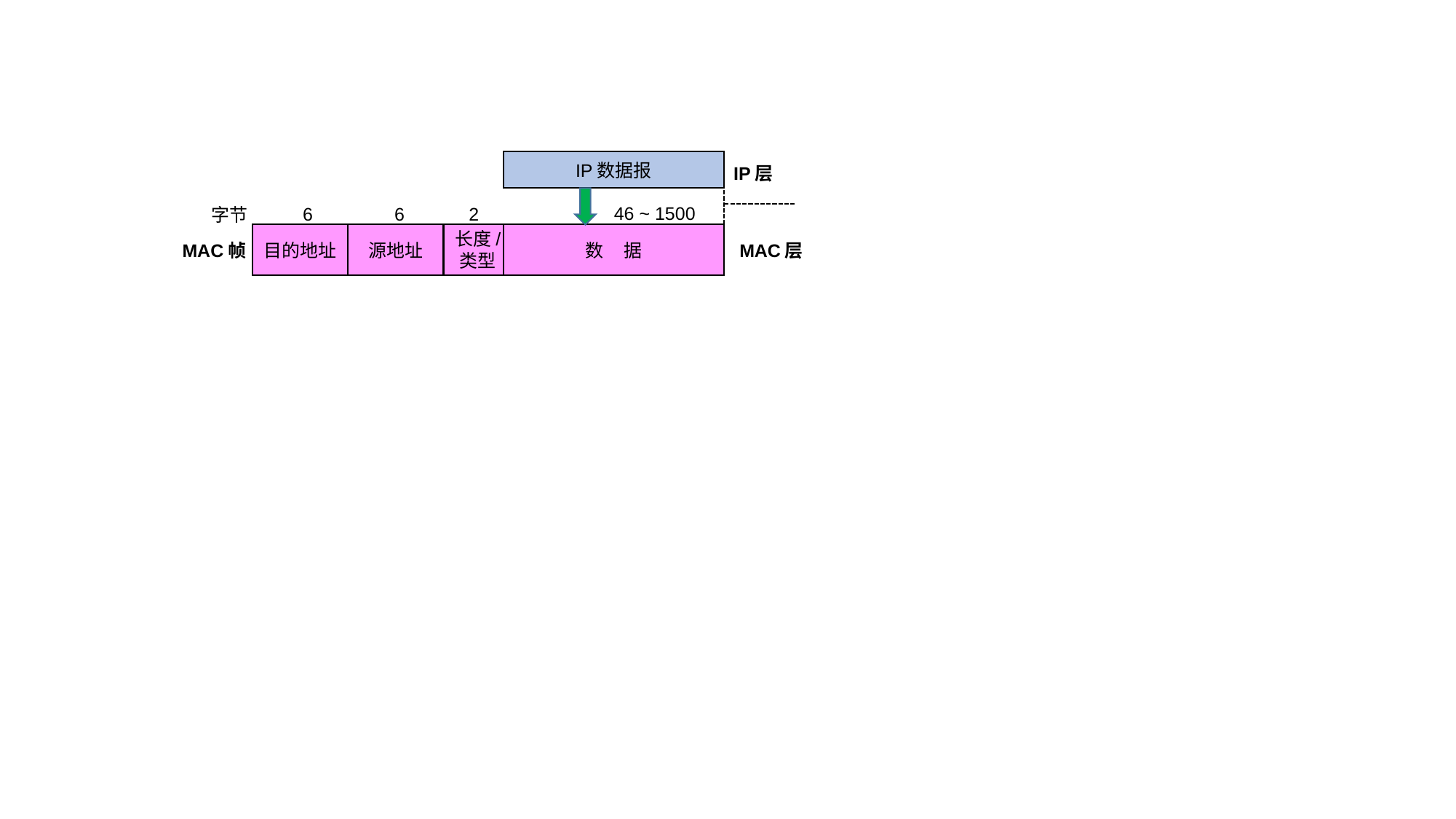

IP数据报
IP层

46 ~ 1500
6
6
2
字节
长度/
类型
目的地址

源地址
数     据
MAC帧
MAC层